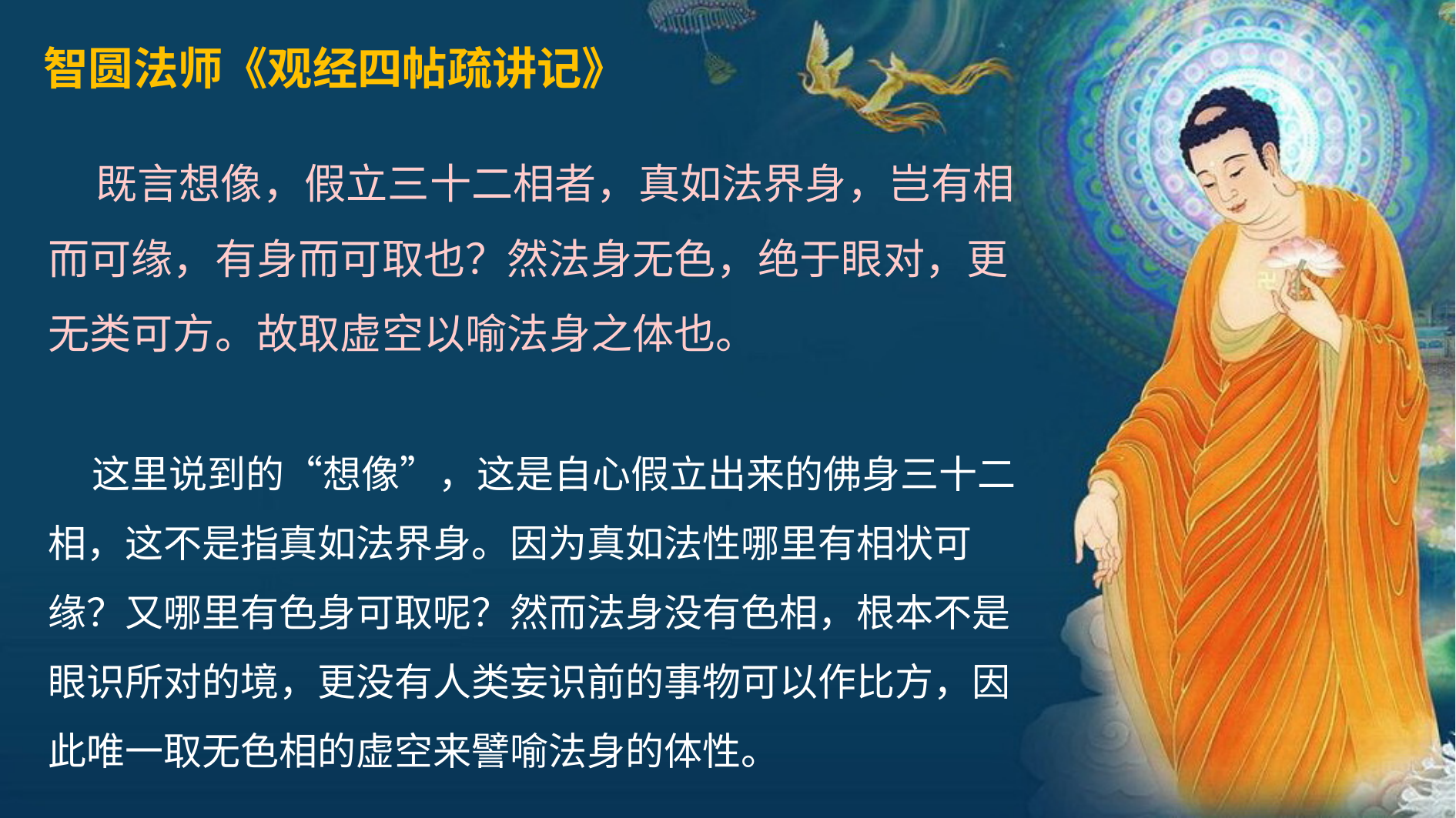

智圆法师《观经四帖疏讲记》
    既言想像，假立三十二相者，真如法界身，岂有相而可缘，有身而可取也？然法身无色，绝于眼对，更无类可方。故取虚空以喻法身之体也。

    这里说到的“想像”，这是自心假立出来的佛身三十二相，这不是指真如法界身。因为真如法性哪里有相状可缘？又哪里有色身可取呢？然而法身没有色相，根本不是眼识所对的境，更没有人类妄识前的事物可以作比方，因此唯一取无色相的虚空来譬喻法身的体性。